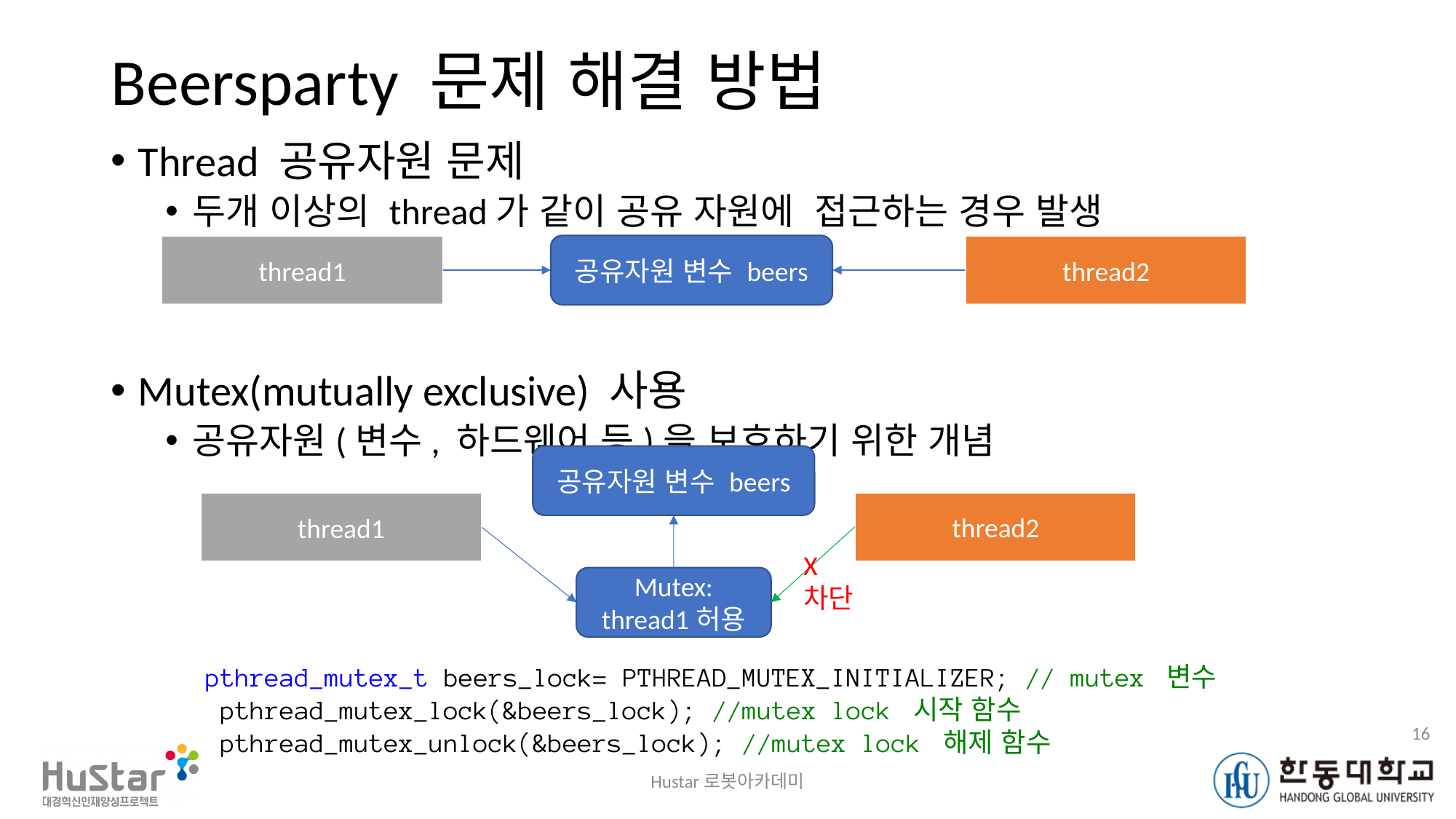

# Beersparty 문제 해결 방법
Thread 공유자원 문제
두개 이상의 thread가 같이 공유 자원에  접근하는 경우 발생

Mutex(mutually exclusive) 사용
공유자원(변수, 하드웨어 등)을 보호하기 위한 개념

thread2
thread1
공유자원 변수 beers
공유자원 변수 beers
thread2
thread1
X
차단
Mutex:
thread1허용
pthread_mutex_t beers_lock= PTHREAD_MUTEX_INITIALIZER; // mutex 변수
 pthread_mutex_lock(&beers_lock); //mutex lock 시작 함수
 pthread_mutex_unlock(&beers_lock); //mutex lock 해제 함수
16
Hustar로봇아카데미